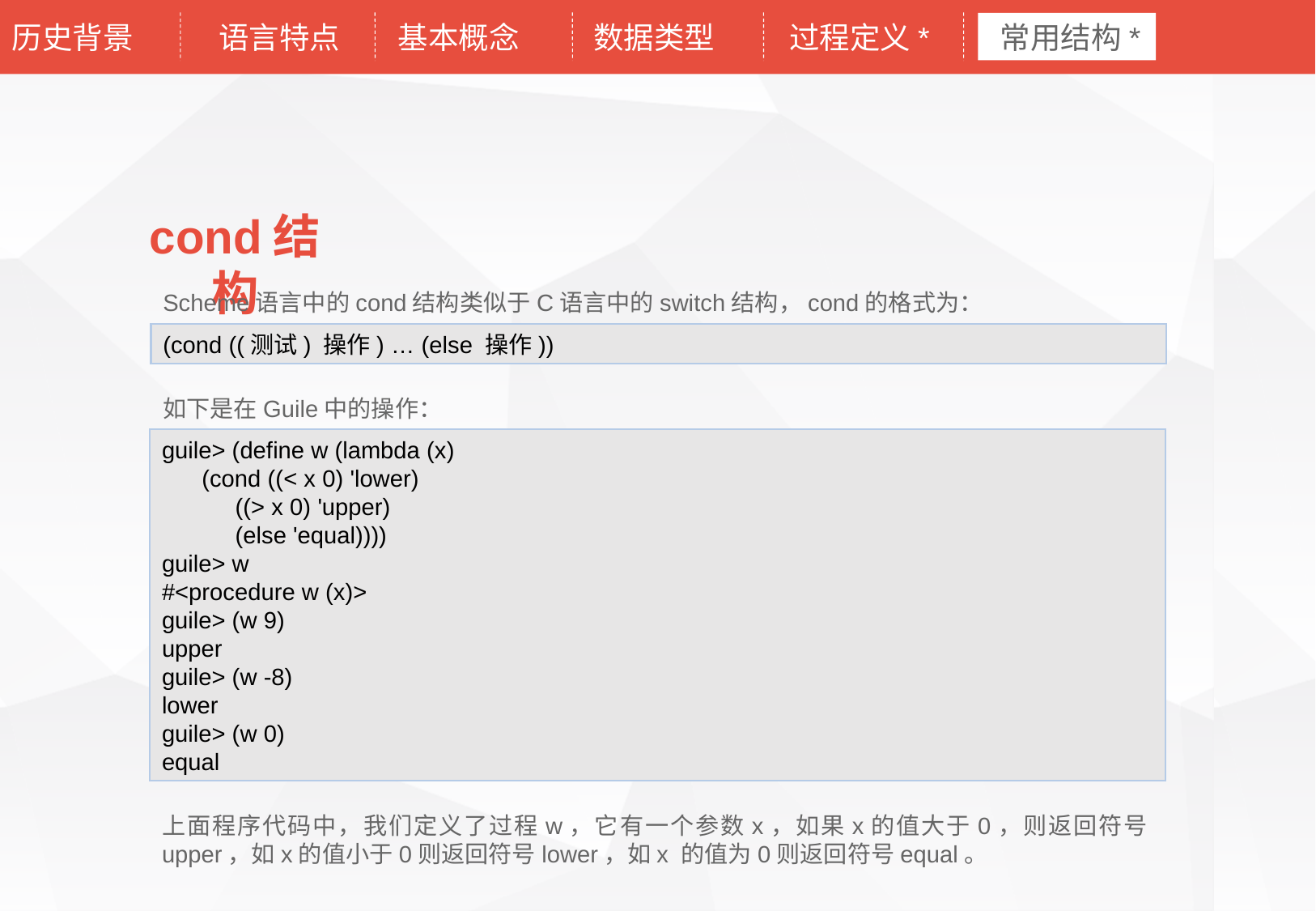

历史背景

语言特点

基本概念

数据类型

过程定义*

常用结构*

cond结构
Scheme语言中的cond结构类似于C语言中的switch结构，cond的格式为：
(cond ((测试) 操作) … (else 操作))
如下是在Guile中的操作：
guile> (define w (lambda (x)
      (cond ((< x 0) 'lower)
           ((> x 0) 'upper)
           (else 'equal))))
guile> w
#<procedure w (x)>
guile> (w 9)
upper
guile> (w -8)
lower
guile> (w 0)
equal
上面程序代码中，我们定义了过程w，它有一个参数x，如果x的值大于0，则返回符号upper，如x的值小于0则返回符号lower，如x 的值为0则返回符号equal。